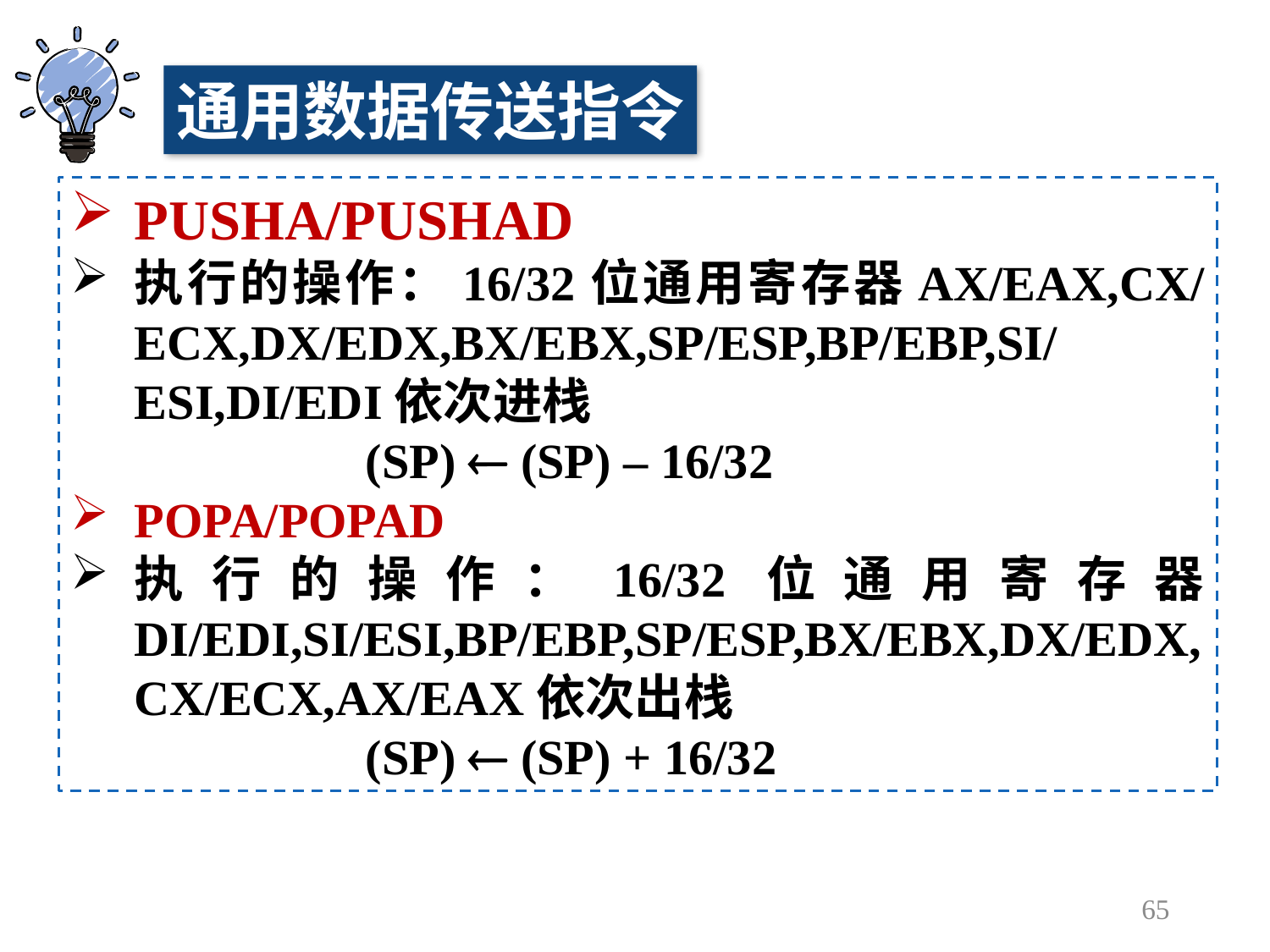

通用数据传送指令
PUSHA/PUSHAD
执行的操作：16/32位通用寄存器AX/EAX,CX/ECX,DX/EDX,BX/EBX,SP/ESP,BP/EBP,SI/ESI,DI/EDI依次进栈
                        (SP) ← (SP) – 16/32
POPA/POPAD
执行的操作：16/32位通用寄存器 DI/EDI,SI/ESI,BP/EBP,SP/ESP,BX/EBX,DX/EDX,CX/ECX,AX/EAX依次出栈
                        (SP) ← (SP) + 16/32
65